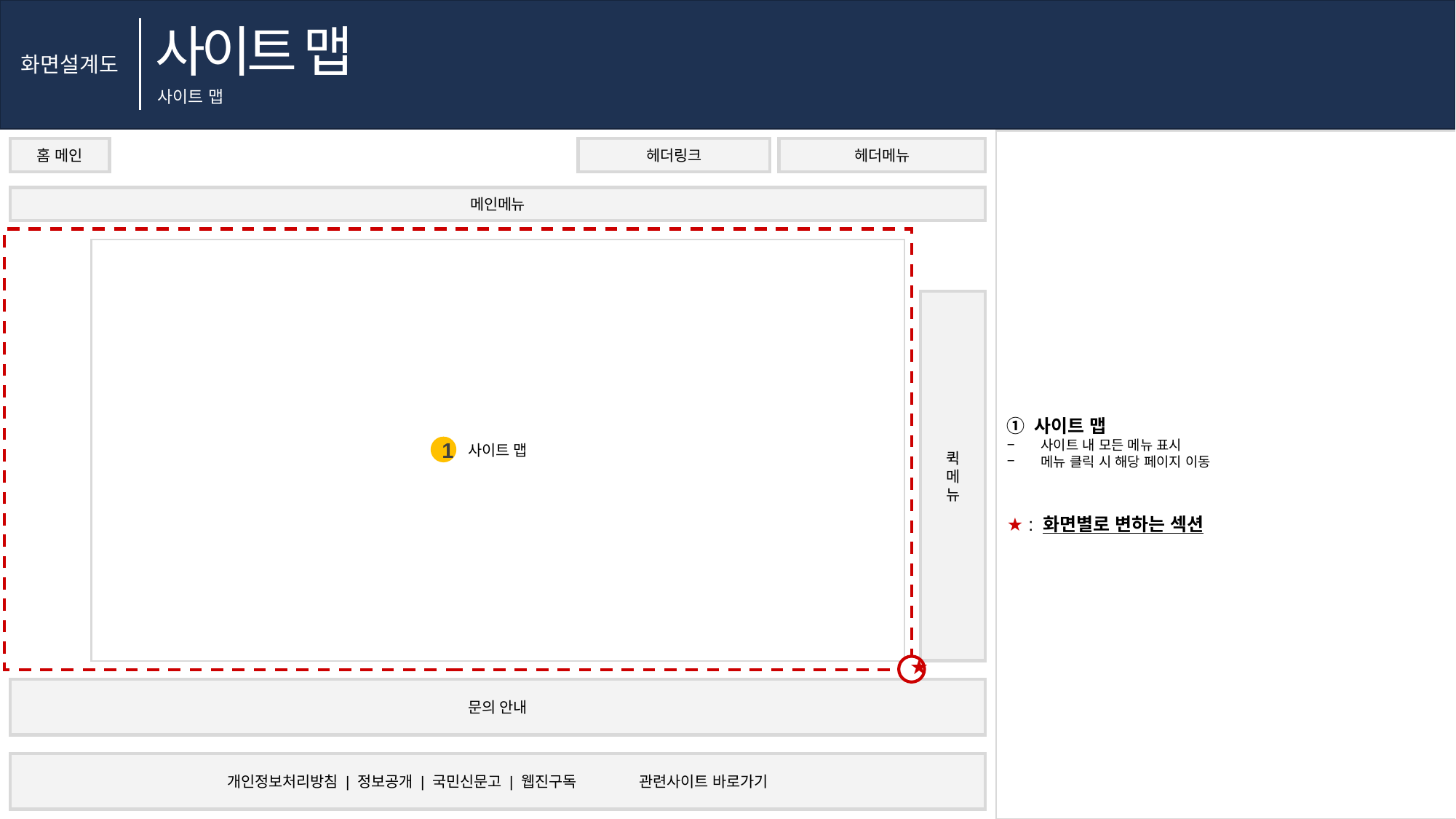

사이트 맵
화면설계도
사이트 맵
① 사이트 맵
사이트 내 모든 메뉴 표시
메뉴 클릭 시 해당 페이지 이동

★ : 화면별로 변하는 섹션
헤더링크
홈 메인
헤더메뉴
메인메뉴

사이트 맵
퀵
메
뉴
1
★

문의 안내
개인정보처리방침 | 정보공개 | 국민신문고 | 웹진구독               관련사이트 바로가기